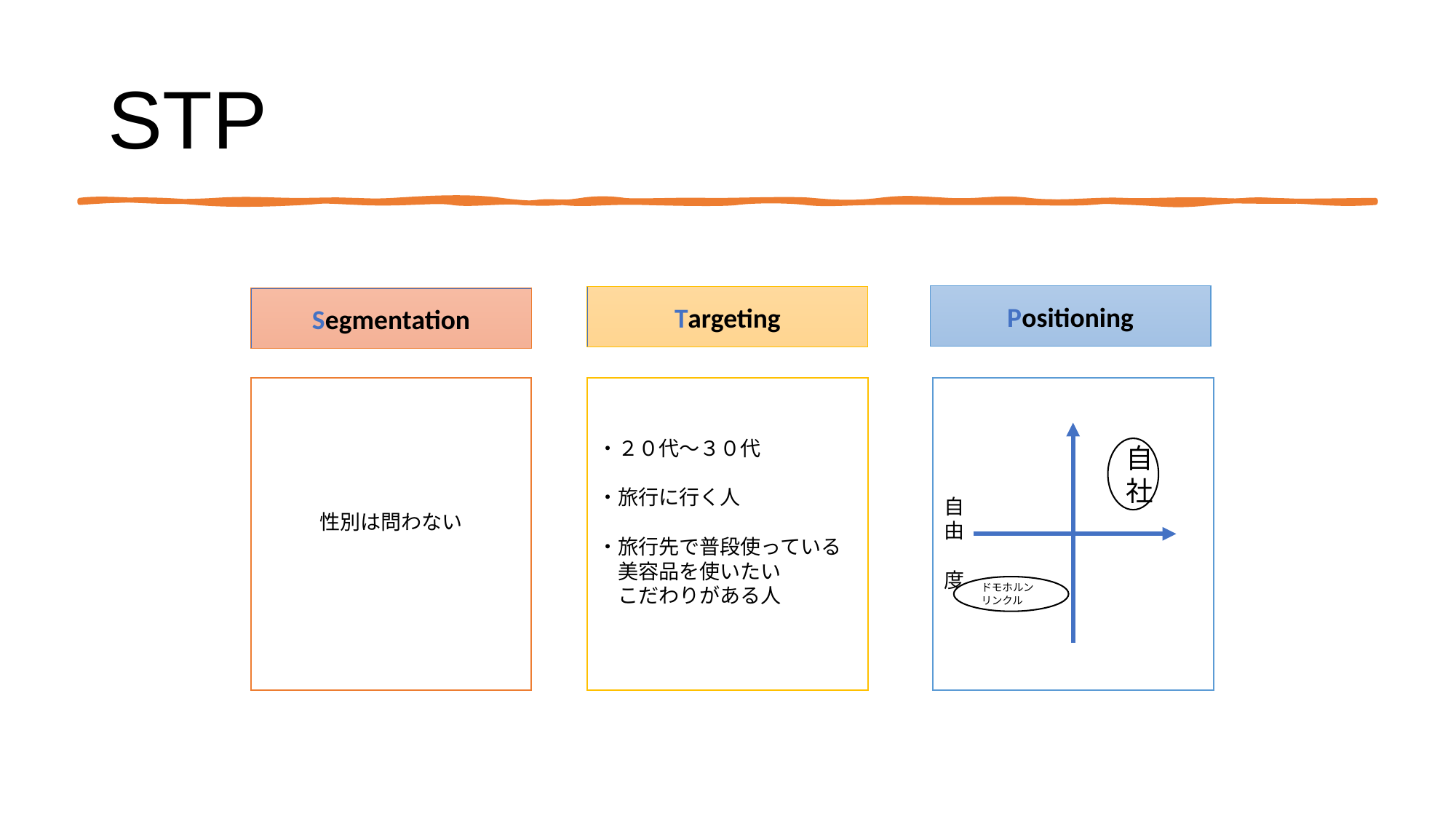

# STP

Positioning
Targeting
Segmentation
・２０代～３０代

・旅行に行く人

・旅行先で普段使っている
　美容品を使いたい
　こだわりがある人

性別は問わない

自社
自由　度

ドモホルンリンクル